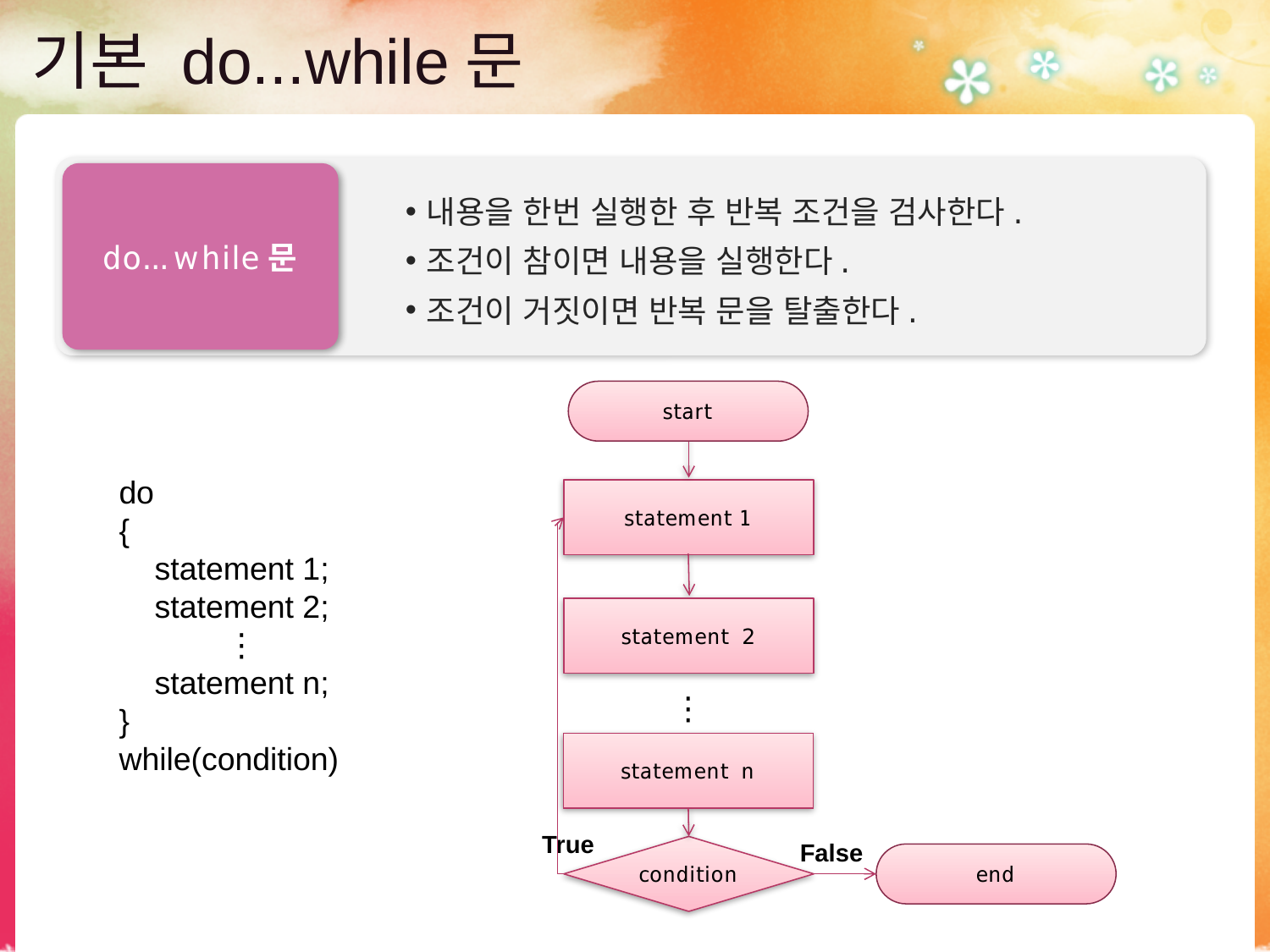

# 기본 do...while문

내용을 한번 실행한 후 반복 조건을 검사한다.
조건이 참이면 내용을 실행한다.
조건이 거짓이면 반복 문을 탈출한다.
do…while문
Start
start
do
{
    statement 1;
    statement 2;
            ⋮
    statement n;
}
while(condition)
statement 1
statement  2
⋮
statement  n
True
False
condition
end